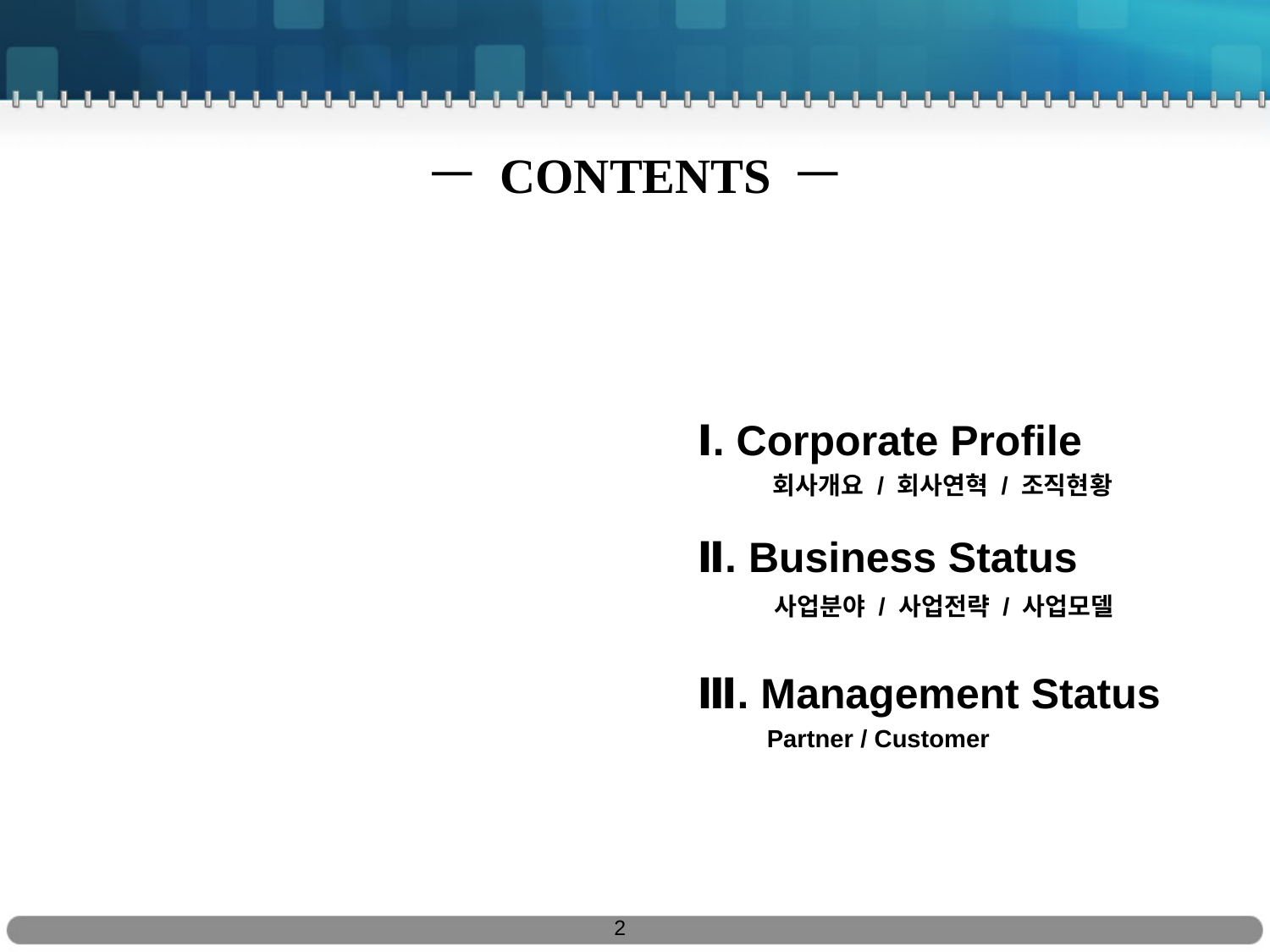

ㅡ CONTENTS ㅡ
Ⅰ. Corporate Profile
          회사개요 / 회사연혁 / 조직현황

Ⅱ. Business Status
         사업분야 / 사업전략 / 사업모델

Ⅲ. Management Status
          Partner / Customer